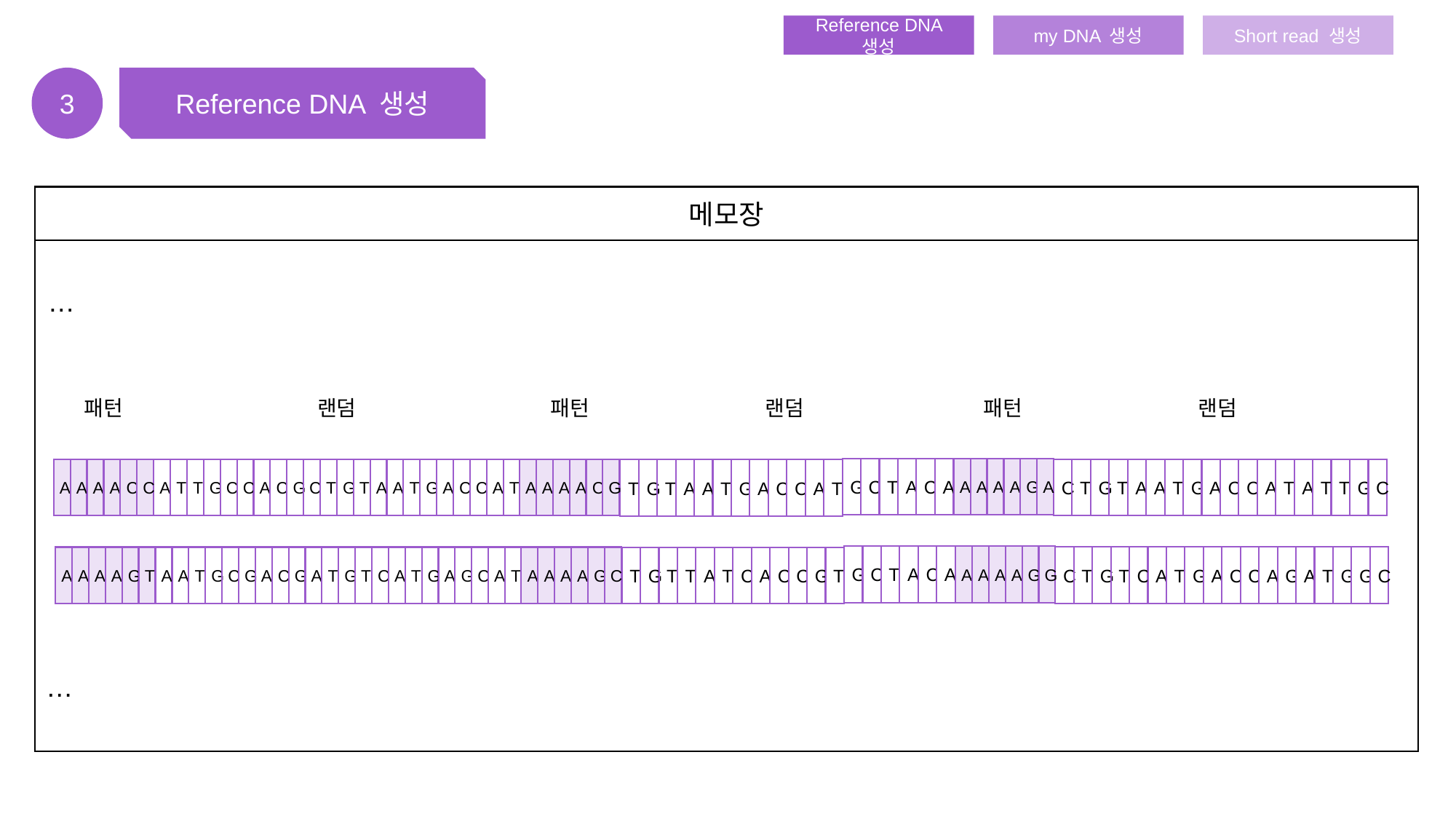

Reference DNA 생성
my DNA 생성
Short read 생성
3
Reference DNA 생성

메모장
…
…
패턴
랜덤
패턴
랜덤
패턴
랜덤
G
C

T
A
C
A
A
A
A
A
G

A
C
T
G
T
A
A
T

G
A
C
C
A
T
A
T
T
G
C
A
T
T
G
C

C
A
C
G
C
T
G
T
A
A
T

G
A
C
C
A
T
A
A
A
A
C

G
A
A
A
A
C

C
T
G
T
A
A
T

G
A
C
C
A
T
G
C

T
A
C
A
A
A
A
A
G

G
C
T
G
T
C
A
T

G
A
C
C
A
G
A
T
G
G
C
A
A
T
G
C

G
A
C
G
A
T
G
T
C
A
T

G
A
G
C
A
T
A
A
A
A
G

C
A
A
A
A
G

T
T
G
T
T
A
T

C
A
C
C
G
T